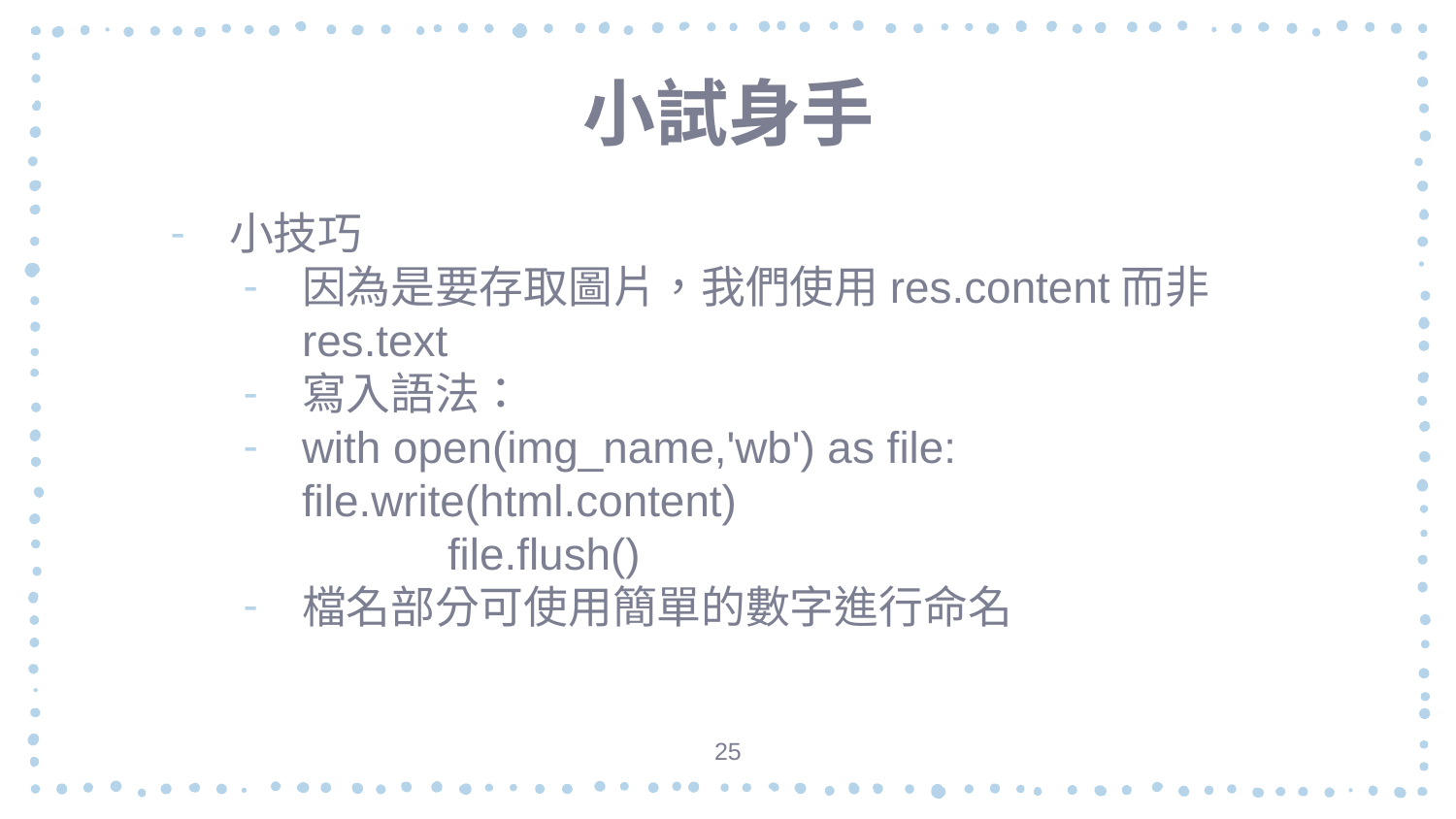

# 小試身手
小技巧
因為是要存取圖片，我們使用res.content而非res.text
寫入語法：
with open(img_name,'wb') as file: 	file.write(html.content)
	file.flush()
檔名部分可使用簡單的數字進行命名
25